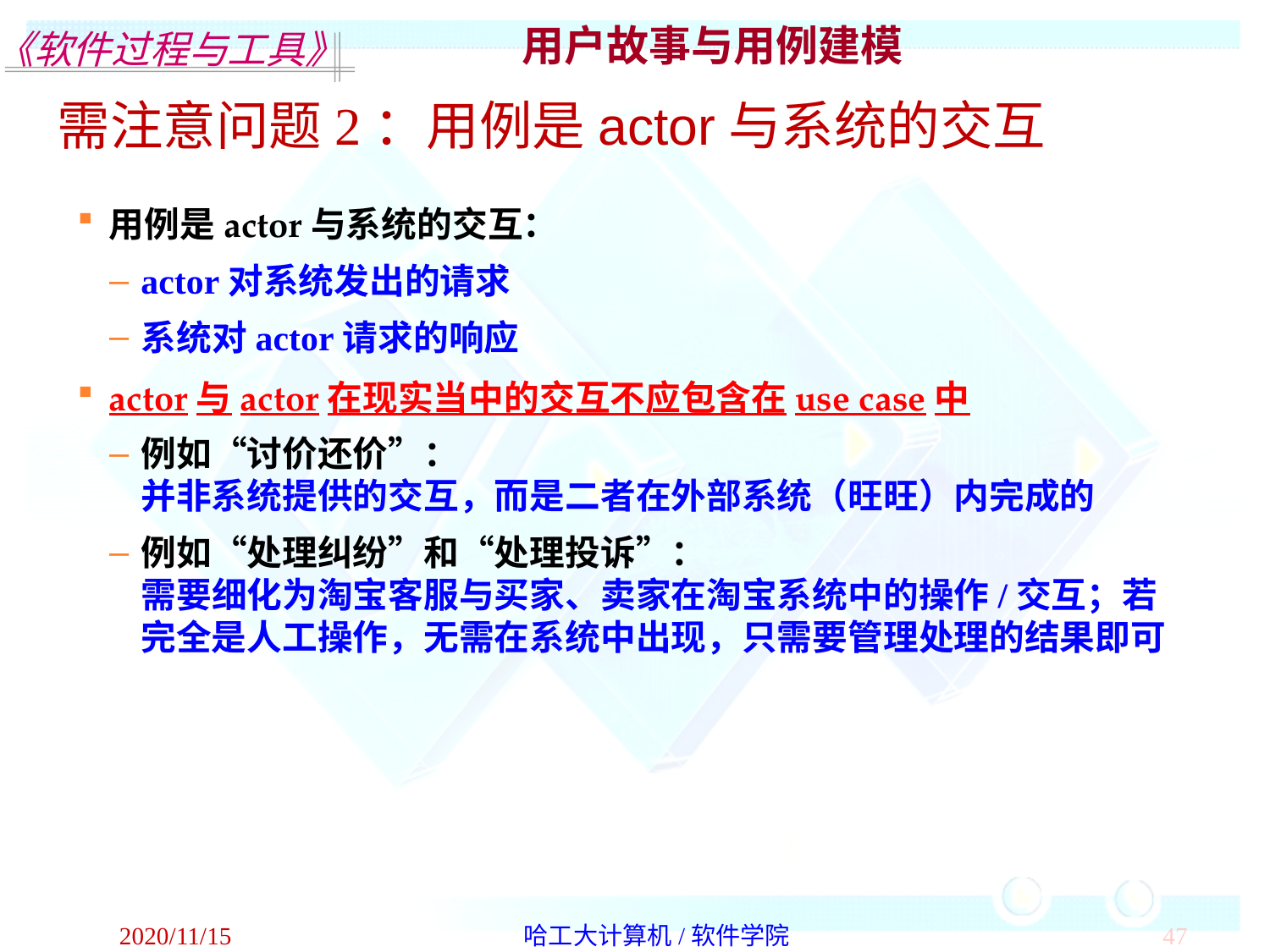

用户故事与用例建模
需注意问题2：用例是actor与系统的交互
用例是actor与系统的交互：
actor对系统发出的请求
系统对actor请求的响应
actor与actor在现实当中的交互不应包含在use case中
例如“讨价还价”：
并非系统提供的交互，而是二者在外部系统（旺旺）内完成的
例如“处理纠纷”和“处理投诉”：
需要细化为淘宝客服与买家、卖家在淘宝系统中的操作/交互；若完全是人工操作，无需在系统中出现，只需要管理处理的结果即可